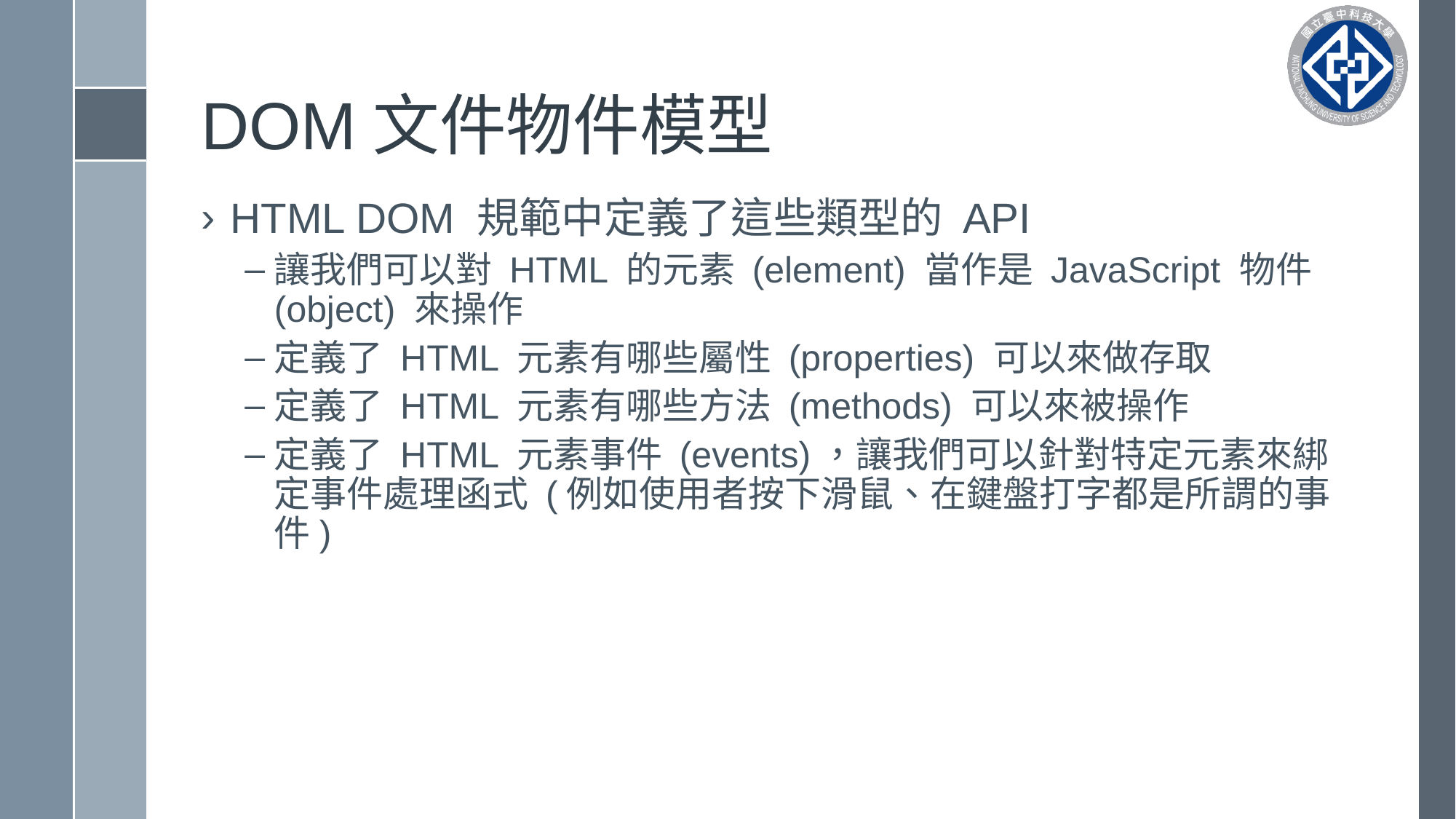

# DOM文件物件模型
HTML DOM 規範中定義了這些類型的 API
讓我們可以對 HTML 的元素 (element) 當作是 JavaScript 物件 (object) 來操作
定義了 HTML 元素有哪些屬性 (properties) 可以來做存取
定義了 HTML 元素有哪些方法 (methods) 可以來被操作
定義了 HTML 元素事件 (events)，讓我們可以針對特定元素來綁定事件處理函式 (例如使用者按下滑鼠、在鍵盤打字都是所謂的事件)